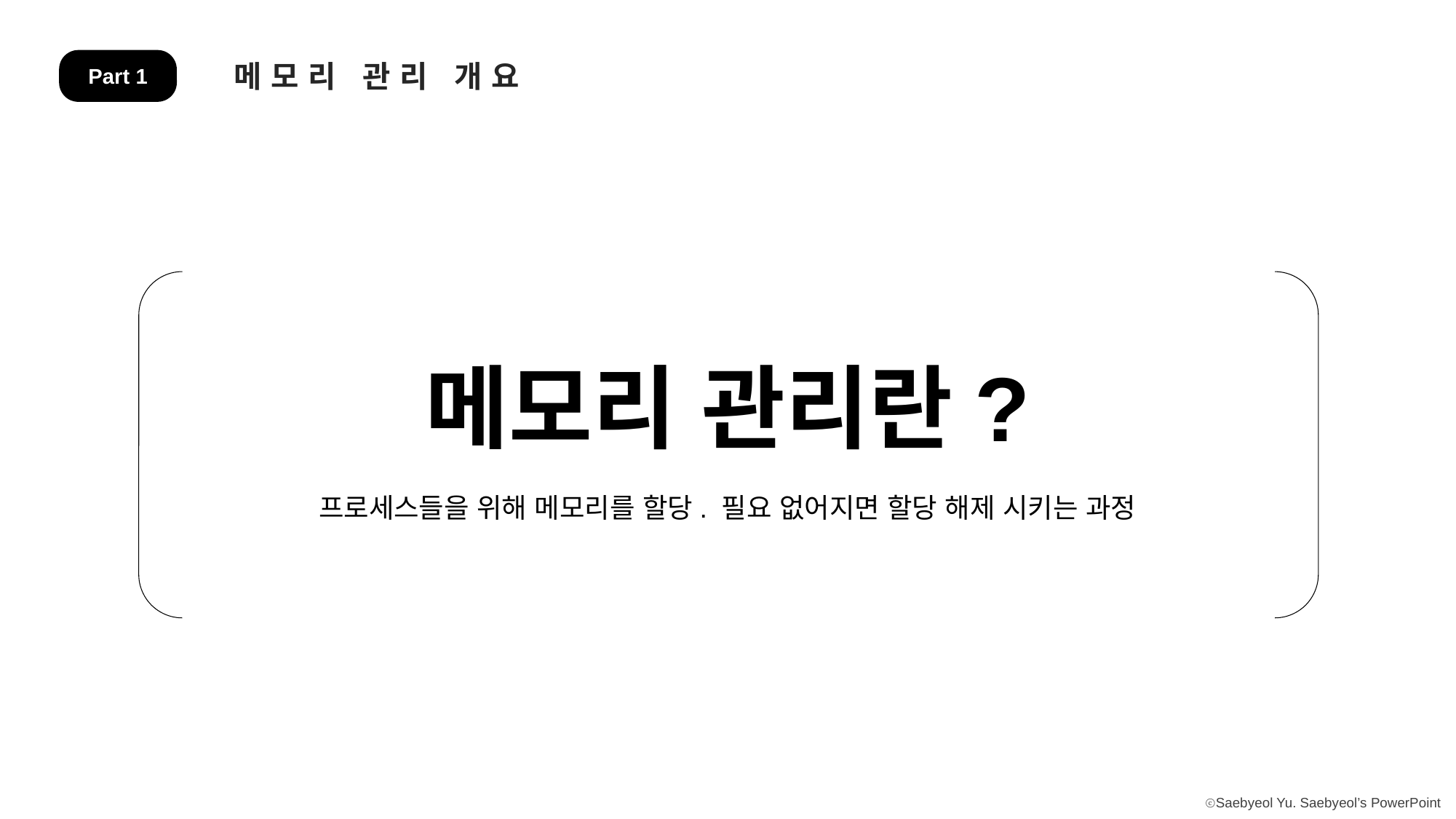

메모리 관리 개요
Part 1

메모리 관리란?
프로세스들을 위해 메모리를 할당. 필요 없어지면 할당 해제 시키는 과정